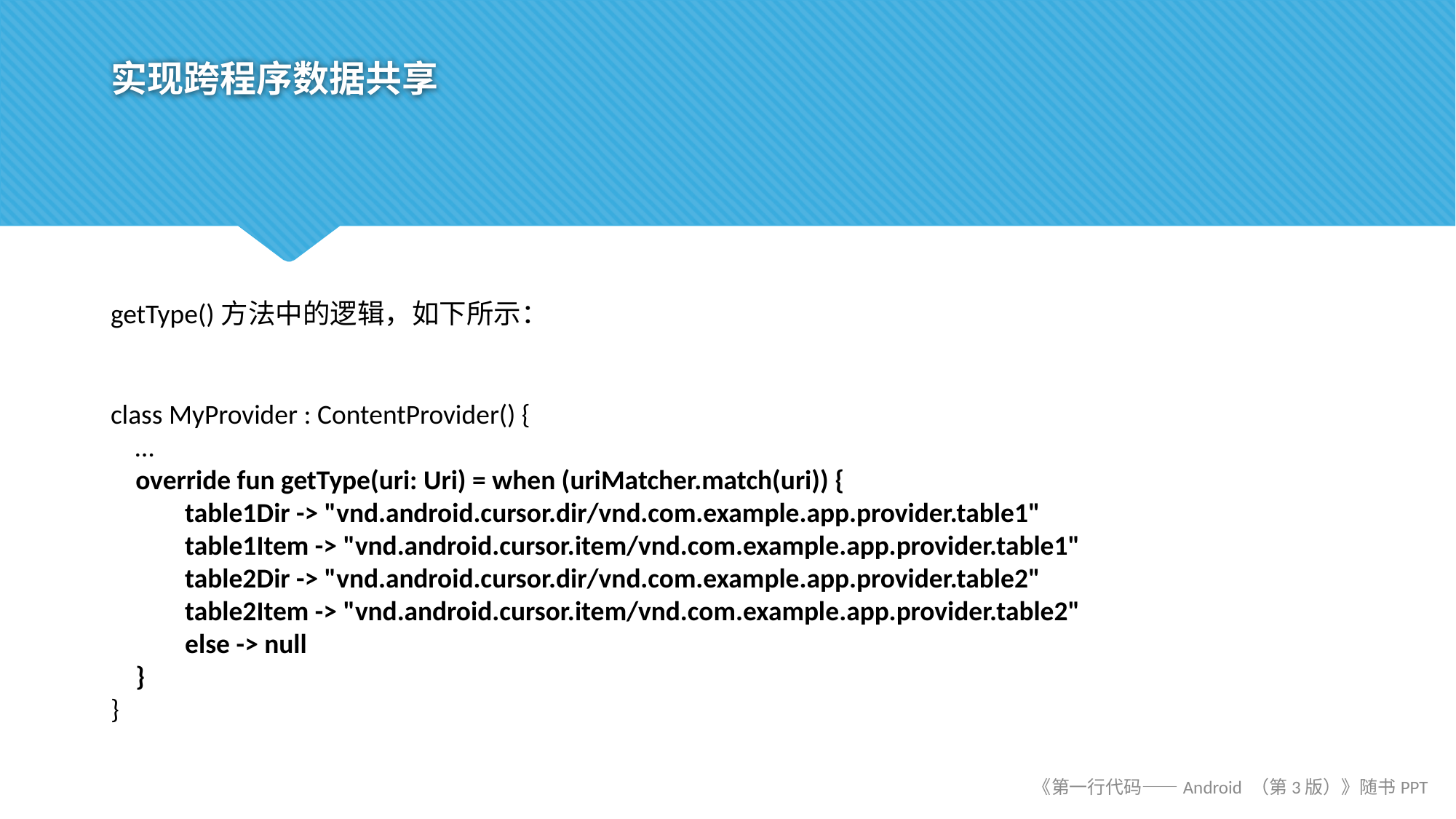

# 实现跨程序数据共享
getType()方法中的逻辑，如下所示：
class MyProvider : ContentProvider() {
    …
    override fun getType(uri: Uri) = when (uriMatcher.match(uri)) {
            table1Dir -> "vnd.android.cursor.dir/vnd.com.example.app.provider.table1"
            table1Item -> "vnd.android.cursor.item/vnd.com.example.app.provider.table1"
            table2Dir -> "vnd.android.cursor.dir/vnd.com.example.app.provider.table2"
            table2Item -> "vnd.android.cursor.item/vnd.com.example.app.provider.table2"
            else -> null
    }
}